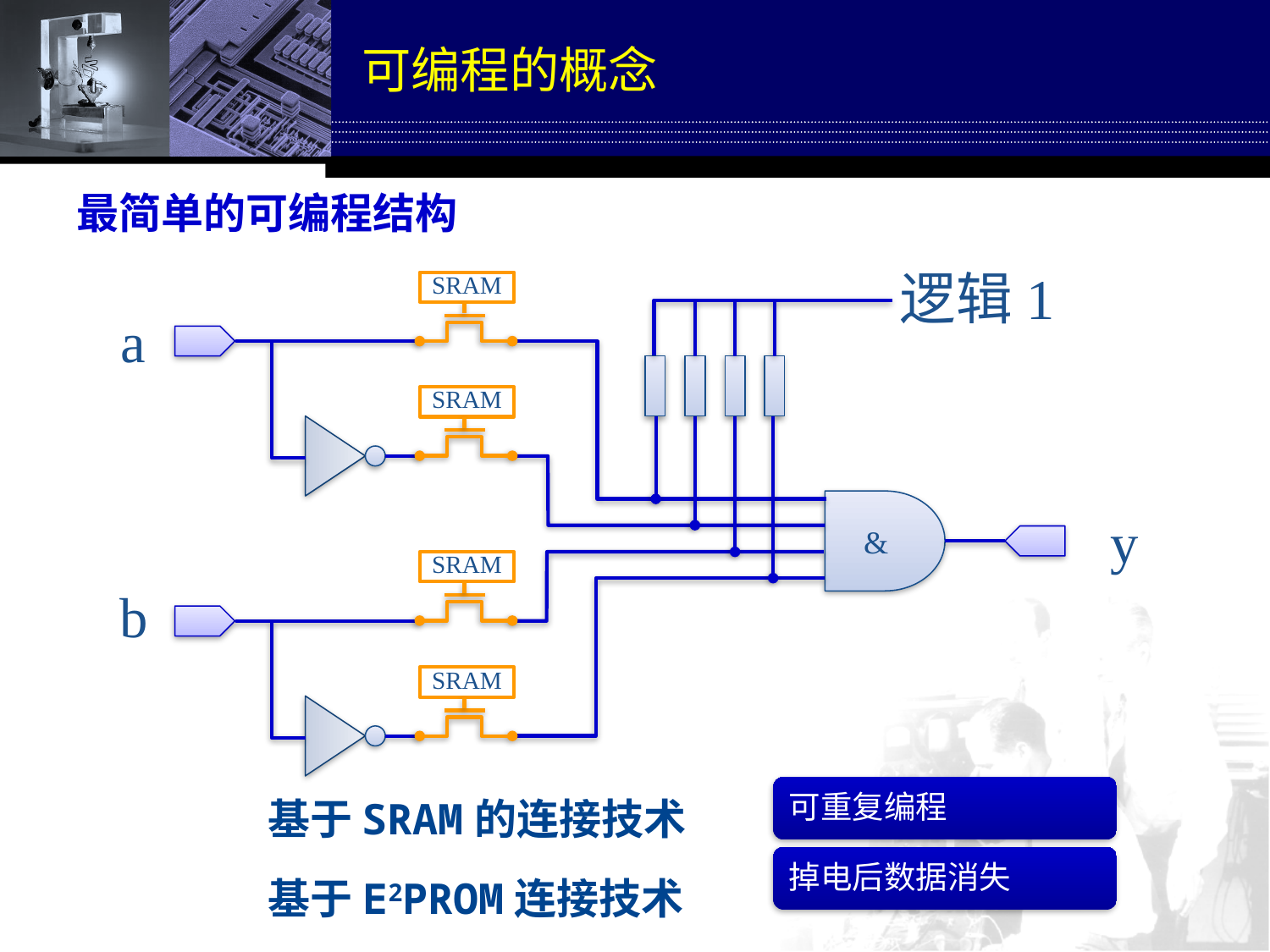

# 可编程的概念
最简单的可编程结构
逻辑1
a

&

b

y
SRAM

SRAM

SRAM

SRAM

可重复编程
掉电后数据消失
基于SRAM的连接技术
基于E2PROM连接技术